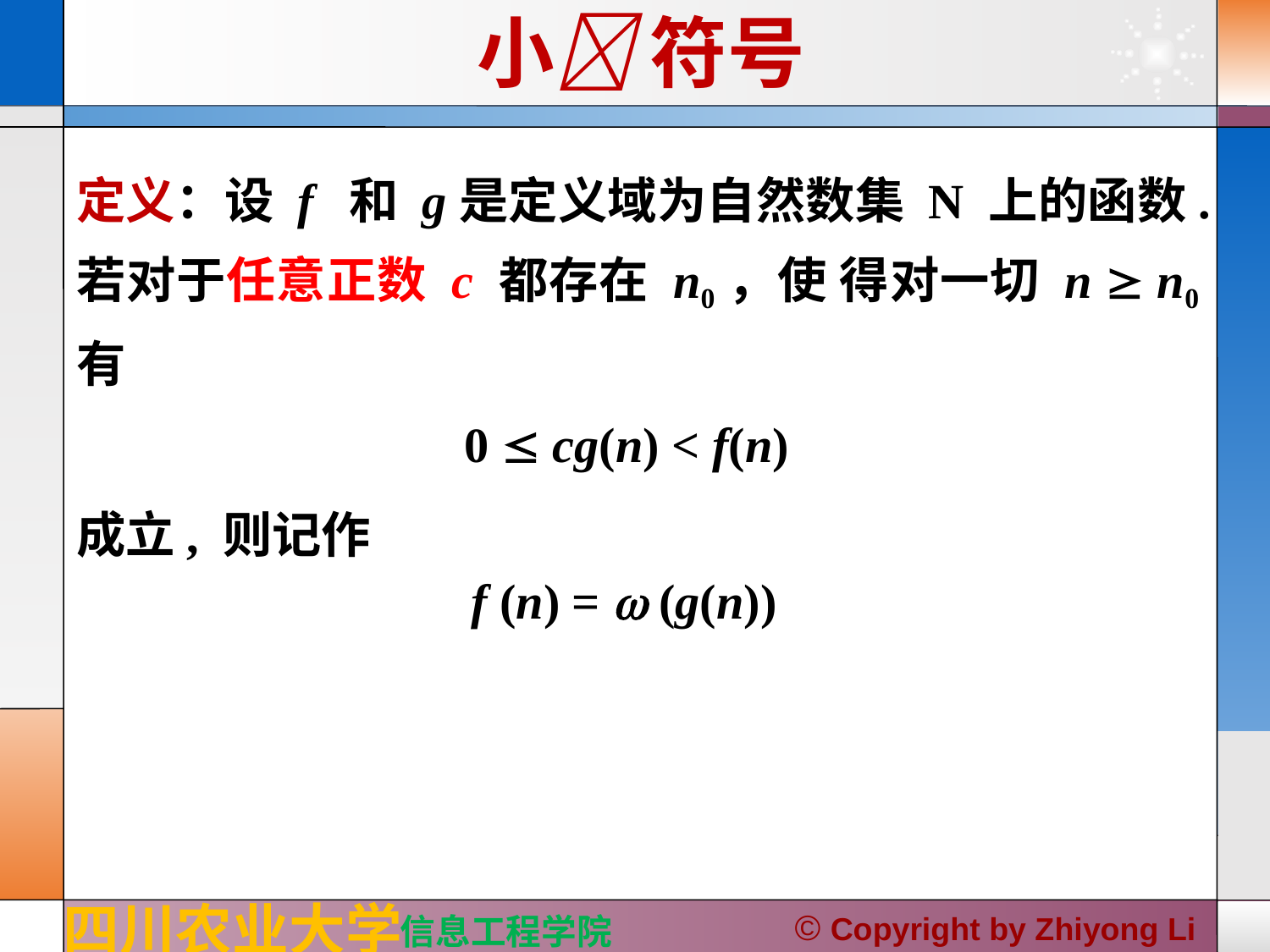

# 小ω 符号
定义：设 f 和 g是定义域为自然数集 N 上的函数. 若对于任意正数 c 都存在 n0，使 得对一切 n ≥ n0有
0 ≤ cg(n) < f(n)
成立, 则记作
f (n) = ω (g(n))